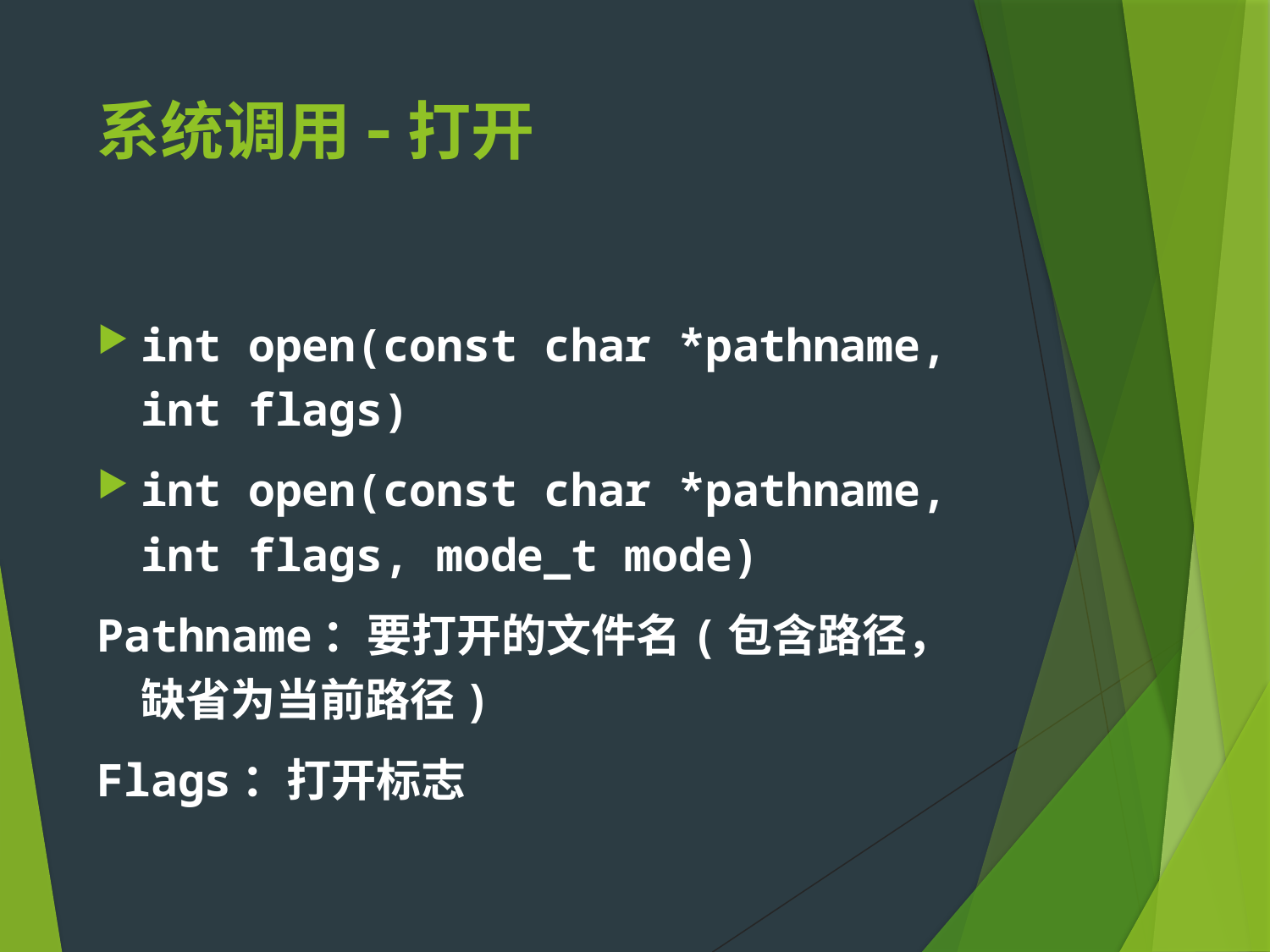

# 系统调用-打开
int open(const char *pathname, int flags)
int open(const char *pathname, int flags, mode_t mode)
Pathname：要打开的文件名(包含路径，缺省为当前路径)
Flags：打开标志